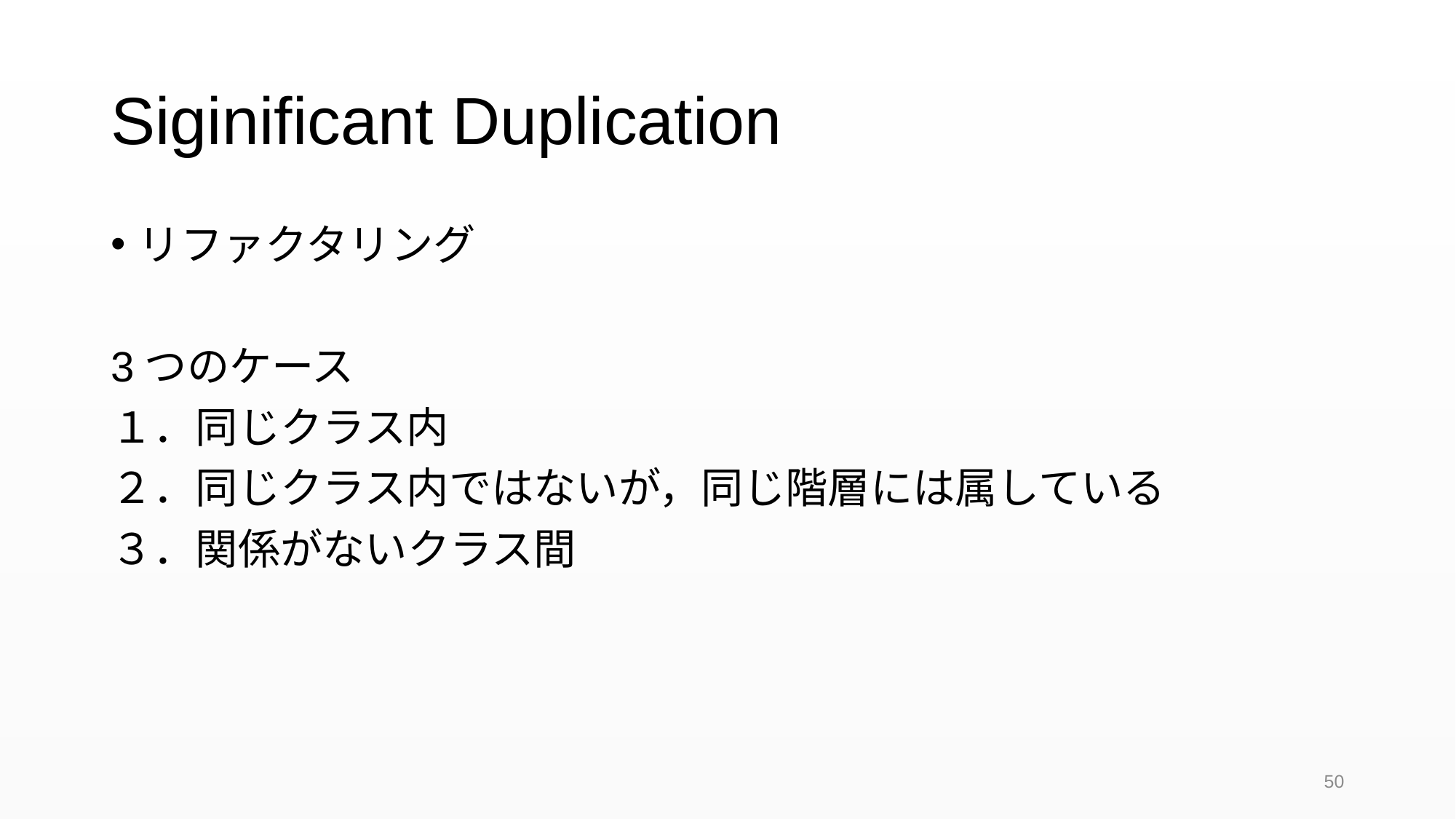

# Siginificant Duplication
リファクタリング

3つのケース
１．同じクラス内
２．同じクラス内ではないが，同じ階層には属している
３．関係がないクラス間

50